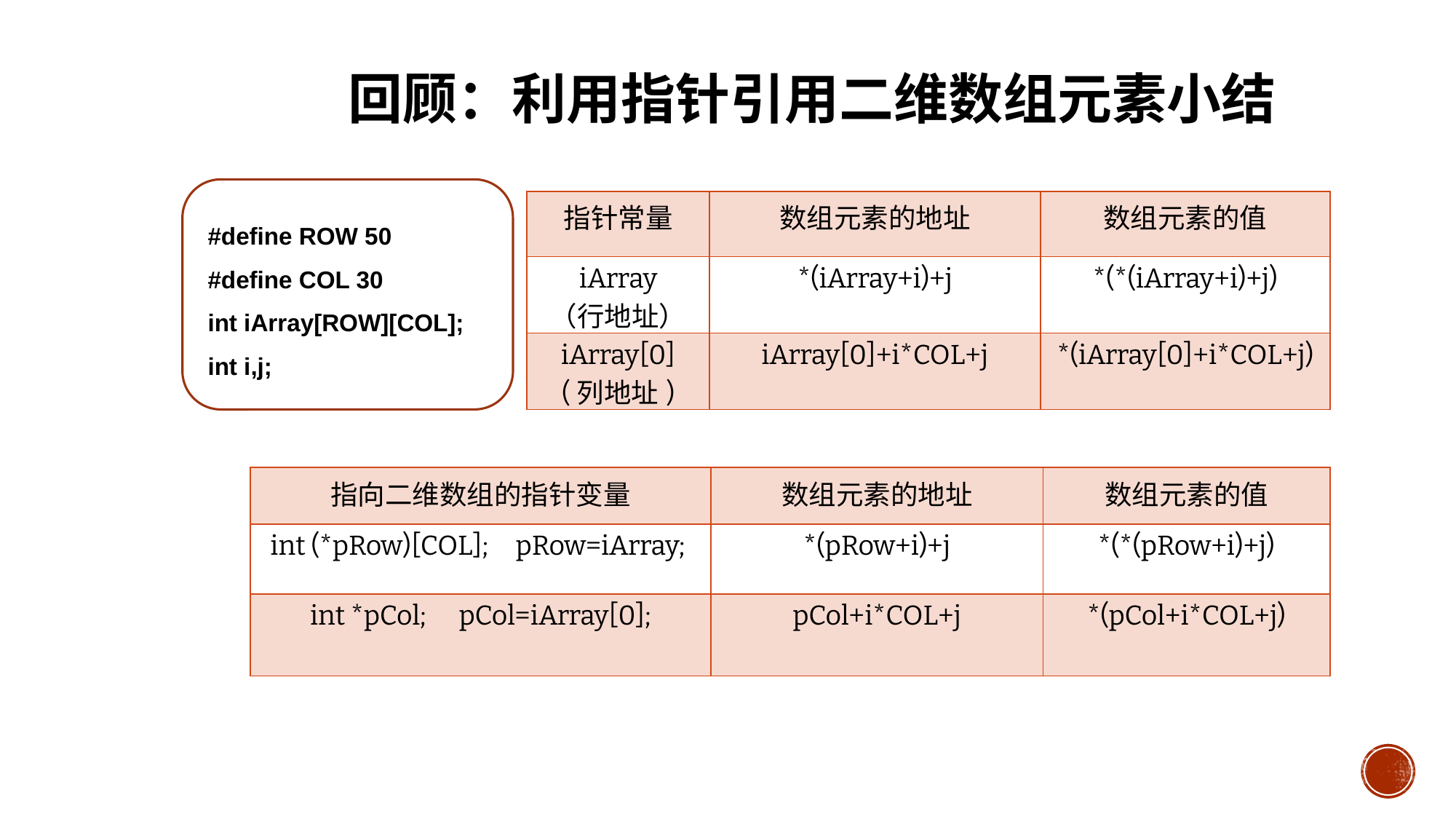

回顾：利用指针引用二维数组元素小结

| 指针常量 | 数组元素的地址 | 数组元素的值 |
| --- | --- | --- |
| iArray （行地址） | \*(iArray+i)+j | \*(\*(iArray+i)+j) |
| iArray[0] (列地址) | iArray[0]+i\*COL+j | \*(iArray[0]+i\*COL+j) |
#define ROW 50
#define COL 30
int iArray[ROW][COL];
int i,j;
| 指向二维数组的指针变量 | 数组元素的地址 | 数组元素的值 |
| --- | --- | --- |
| int (\*pRow)[COL]; pRow=iArray; | \*(pRow+i)+j | \*(\*(pRow+i)+j) |
| int \*pCol; pCol=iArray[0]; | pCol+i\*COL+j | \*(pCol+i\*COL+j) |